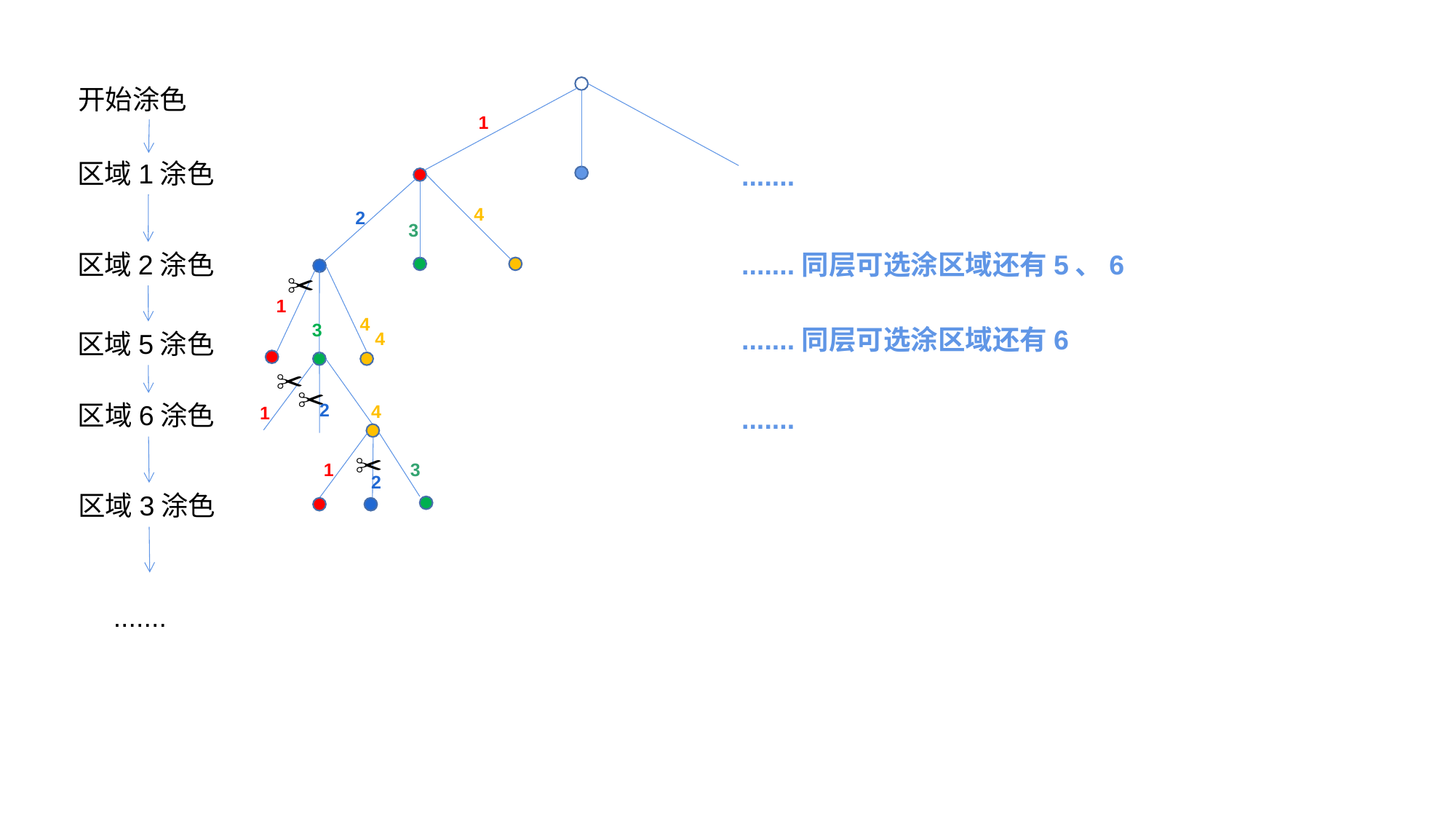

开始涂色

1
区域1涂色
.......

4
2
3
区域2涂色
.......同层可选涂区域还有5、6

✂
1
4
3
.......同层可选涂区域还有6
区域5涂色
4

✂
✂
区域6涂色
2
4
1
.......

✂
1
3
2
区域3涂色

.......